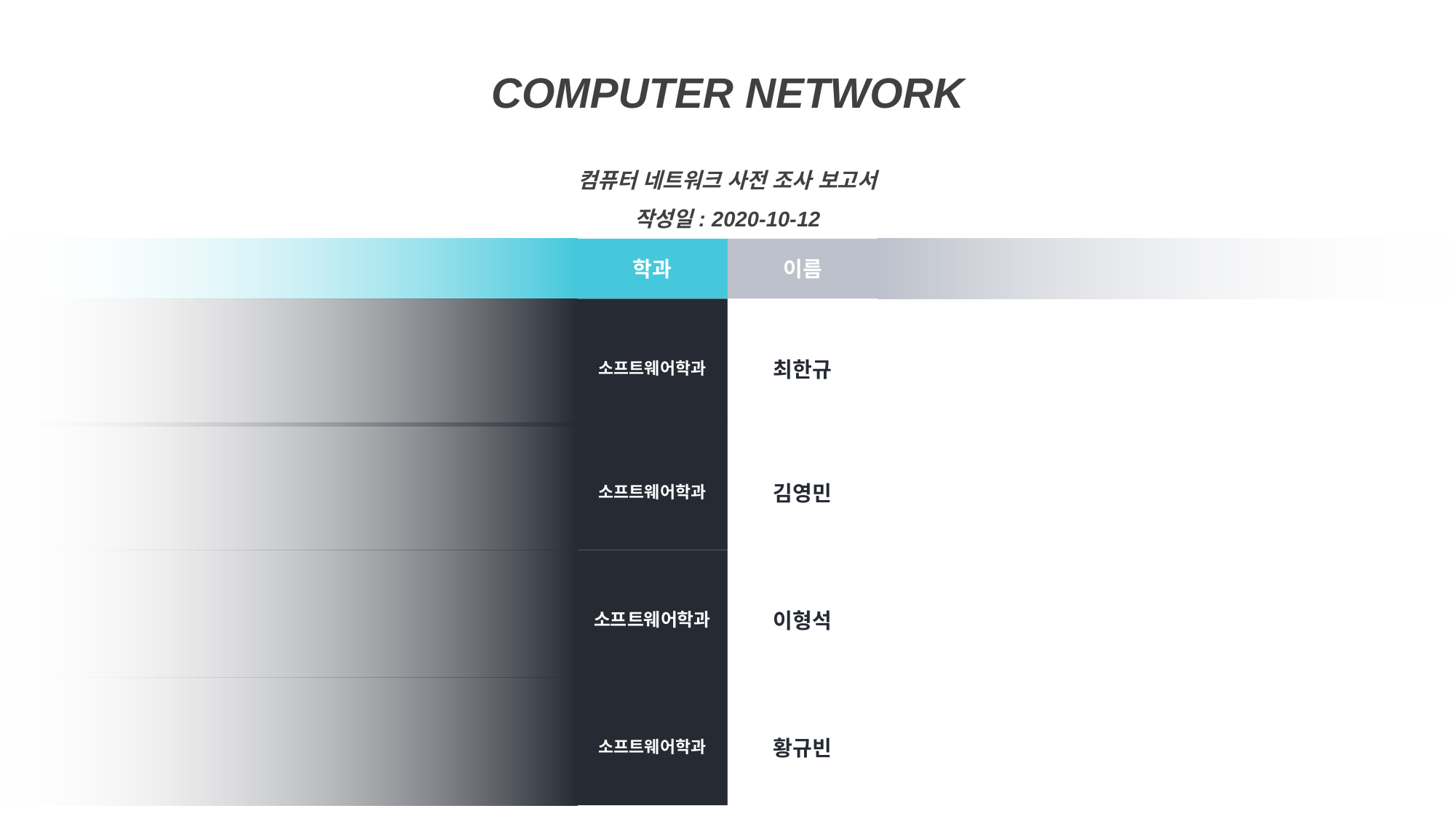

COMPUTER NETWORK

컴퓨터 네트워크 사전 조사 보고서
작성일: 2020-10-12

학과
이름

소프트웨어학과
최한규

소프트웨어학과

김영민

소프트웨어학과
이형석

소프트웨어학과
황규빈